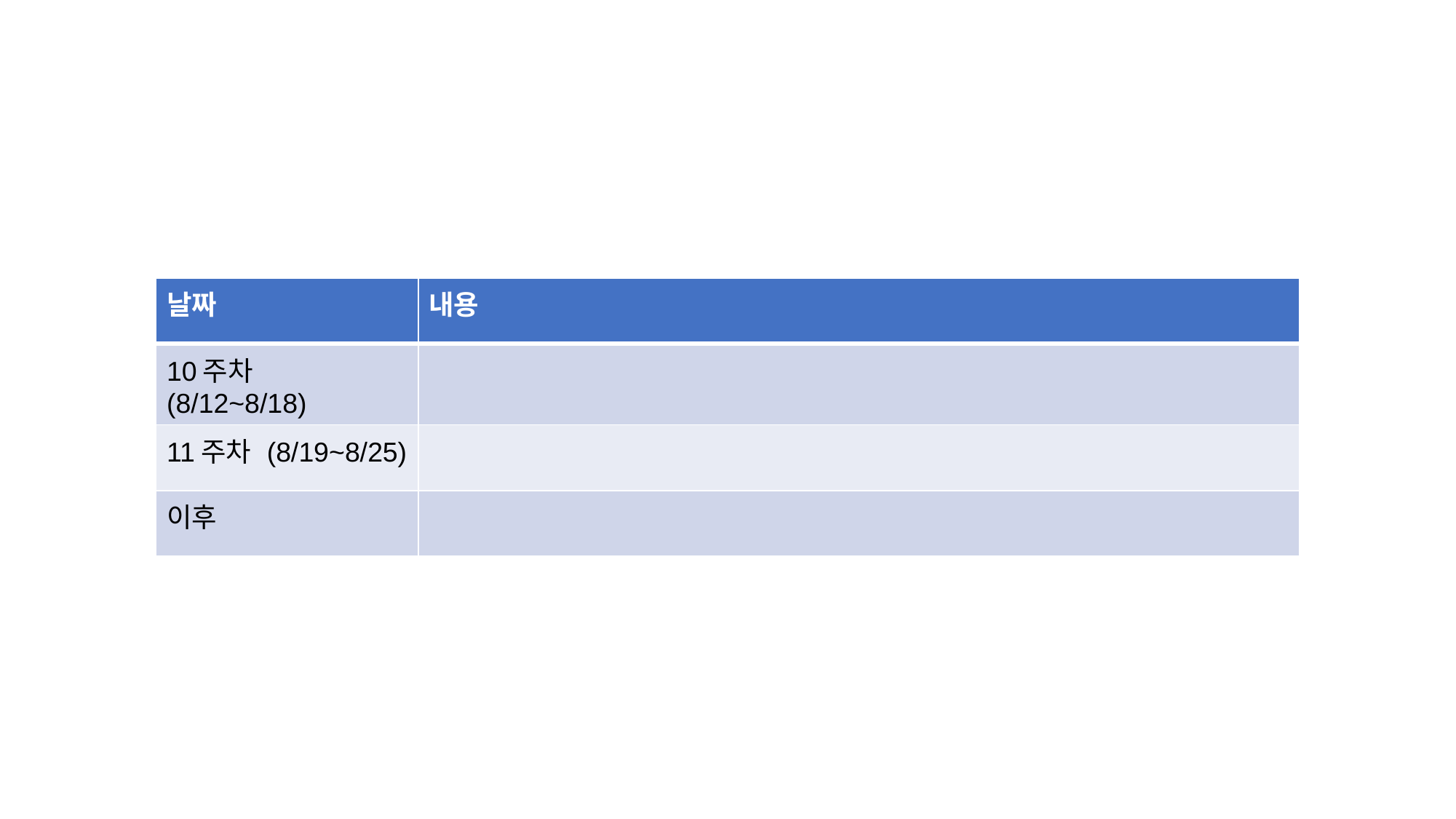

| 날짜 | 내용 |
| --- | --- |
| 10주차 (8/12~8/18) |  |
| 11주차 (8/19~8/25) |  |
| 이후 |  |